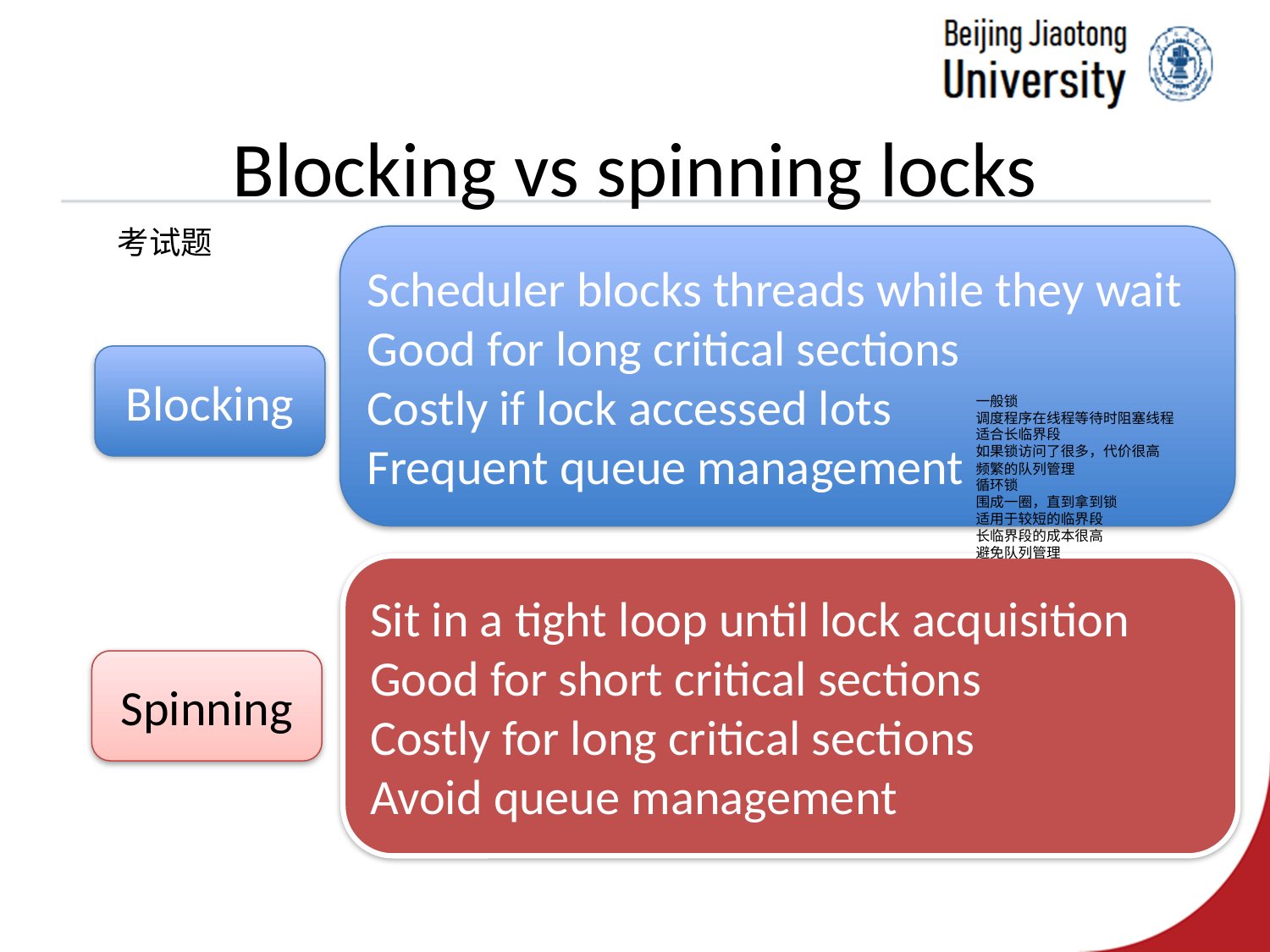

# Blocking vs spinning locks
考试题
Scheduler blocks threads while they wait
Good for long critical sections
Costly if lock accessed lots
Frequent queue management
Blocking
一般锁
调度程序在线程等待时阻塞线程
适合长临界段
如果锁访问了很多，代价很高
频繁的队列管理
循环锁
围成一圈，直到拿到锁
适用于较短的临界段
长临界段的成本很高
避免队列管理
Sit in a tight loop until lock acquisition Good for short critical sections
Costly for long critical sections
Avoid queue management
Spinning